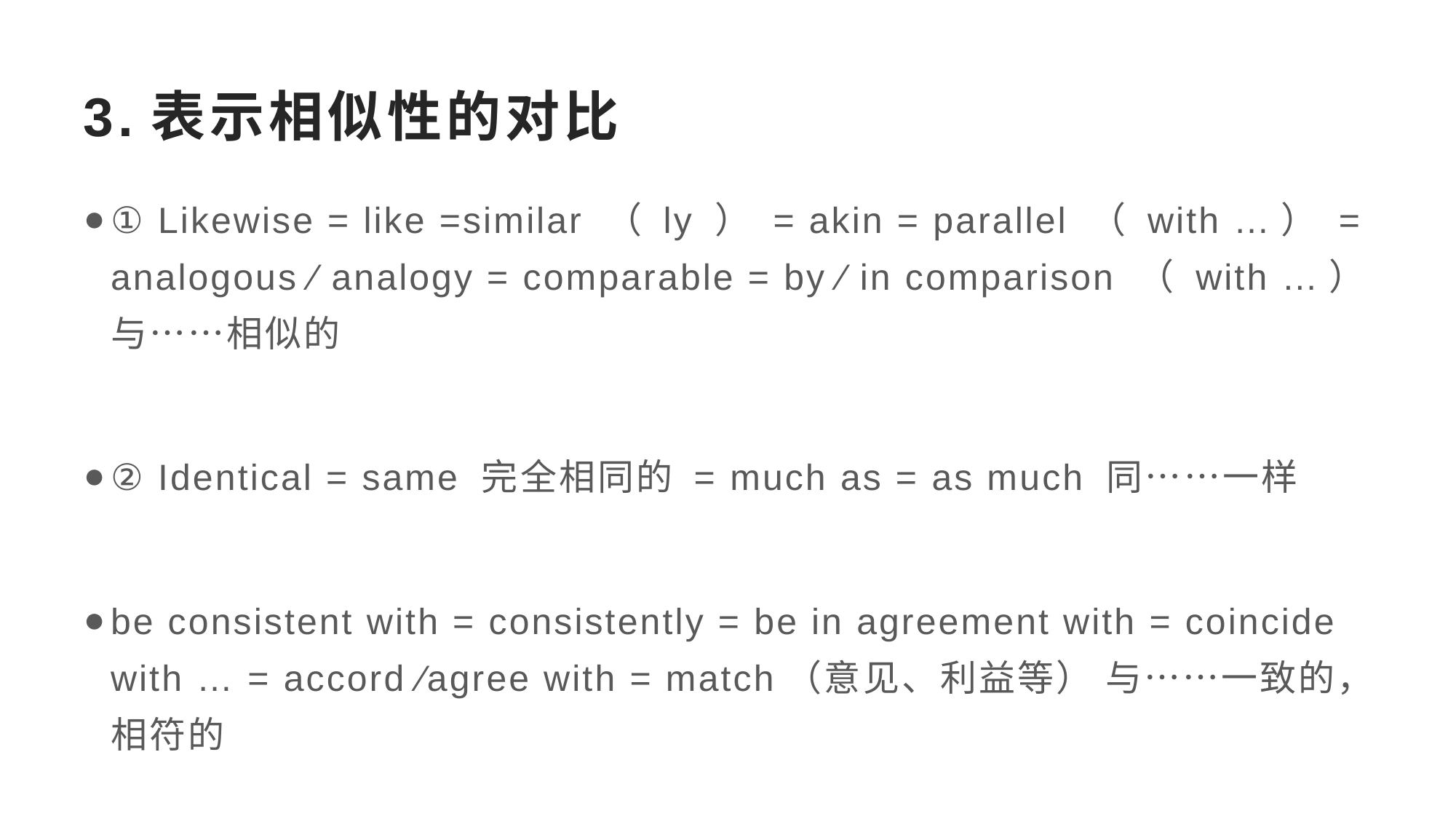

# 3.表示相似性的对比
① Likewise = like =similar （ ly ） = akin = parallel （ with …） = analogous ∕ analogy = comparable = by ∕ in comparison （ with …） 与……相似的

② Identical = same 完全相同的 = much as = as much 同……一样

be consistent with = consistently = be in agreement with = coincide with … = accord ∕agree with = match（意见、利益等） 与……一致的，相符的